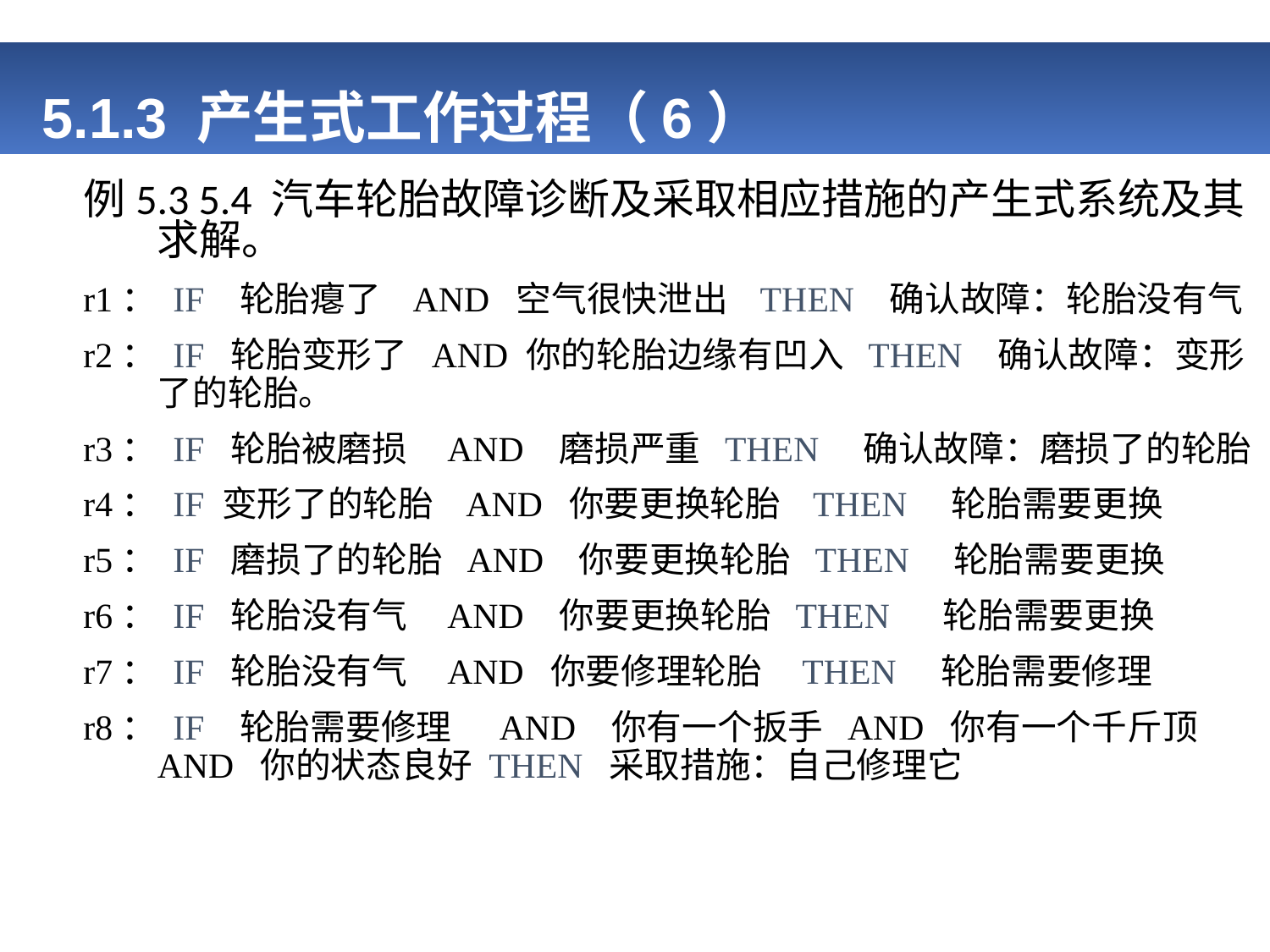

# 5.1.3 产生式工作过程（6）
例5.3 5.4 汽车轮胎故障诊断及采取相应措施的产生式系统及其求解。
r1： IF   轮胎瘪了   AND  空气很快泄出   THEN   确认故障：轮胎没有气
r2： IF  轮胎变形了  AND 你的轮胎边缘有凹入  THEN   确认故障：变形了的轮胎。
r3： IF  轮胎被磨损    AND   磨损严重  THEN    确认故障：磨损了的轮胎
r4： IF 变形了的轮胎   AND  你要更换轮胎   THEN    轮胎需要更换
r5： IF  磨损了的轮胎  AND   你要更换轮胎  THEN    轮胎需要更换
r6： IF  轮胎没有气    AND   你要更换轮胎  THEN     轮胎需要更换
r7： IF  轮胎没有气    AND  你要修理轮胎    THEN    轮胎需要修理
r8： IF   轮胎需要修理     AND   你有一个扳手  AND  你有一个千斤顶  AND  你的状态良好 THEN  采取措施：自己修理它

24